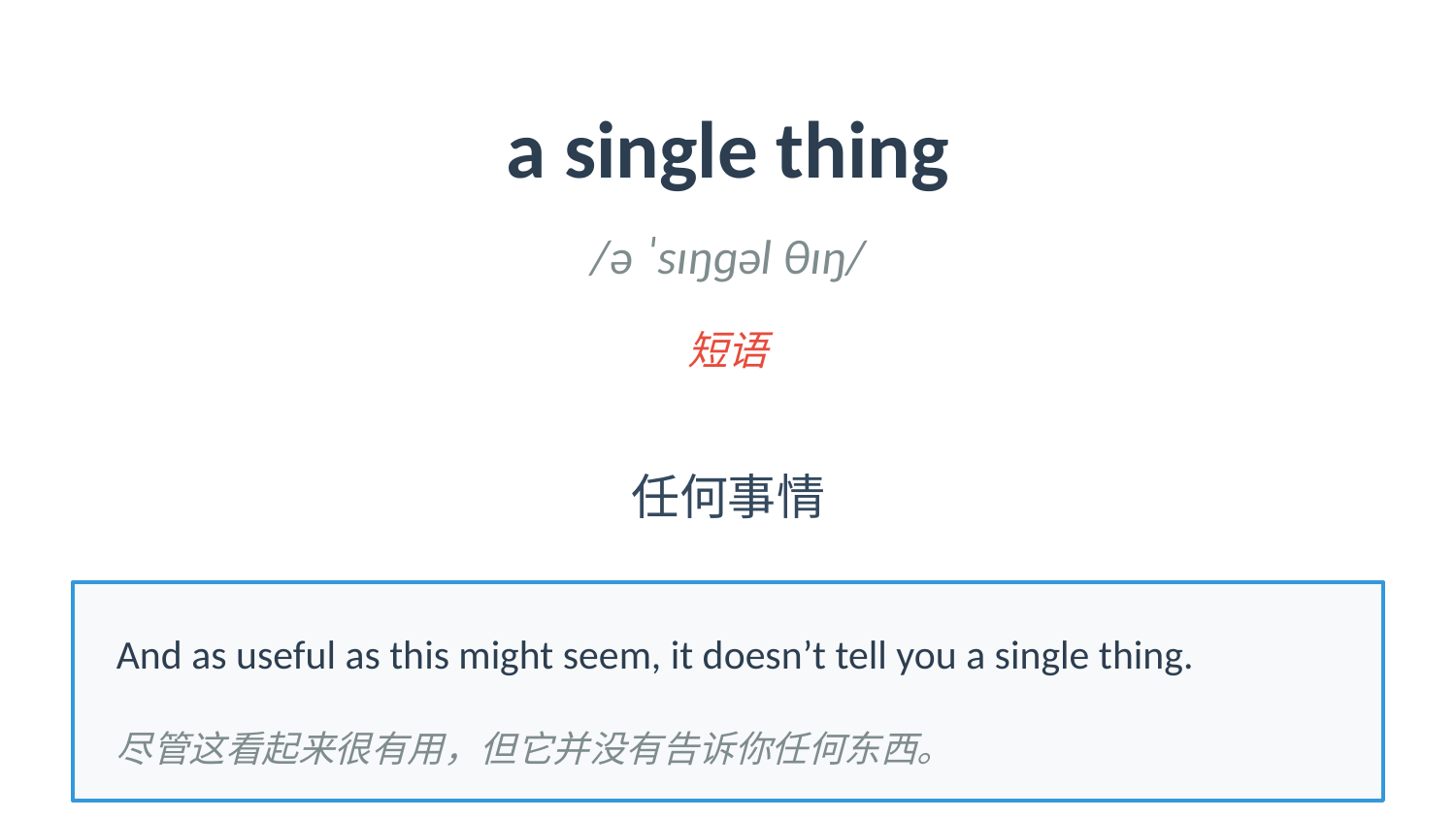

a single thing
/ə ˈsɪŋɡəl θɪŋ/
短语
任何事情

And as useful as this might seem, it doesn’t tell you a single thing.

尽管这看起来很有用，但它并没有告诉你任何东西。